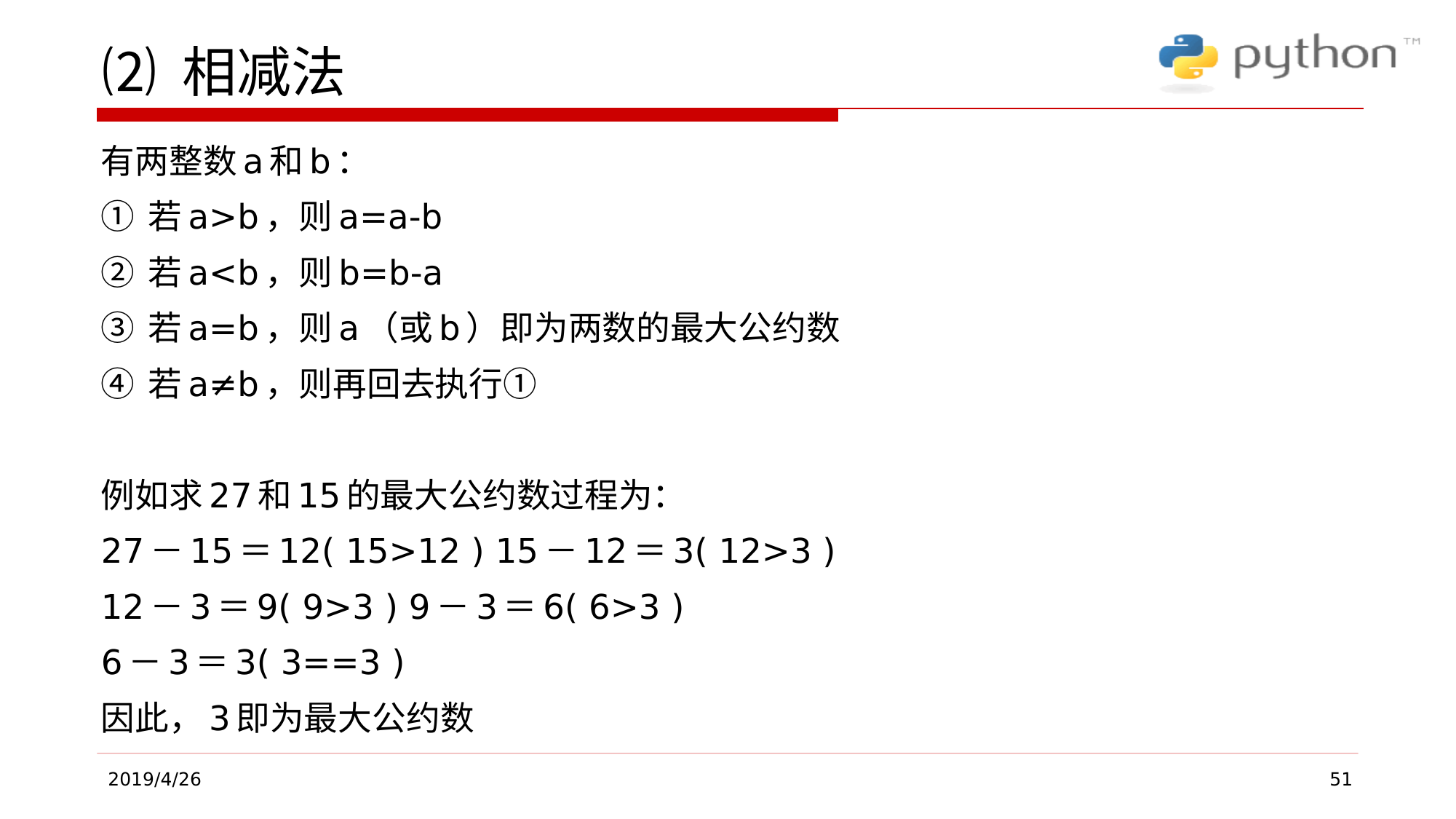

# ⑵ 相减法
有两整数a和b：
① 若a>b，则a=a-b
② 若a<b，则b=b-a
③ 若a=b，则a（或b）即为两数的最大公约数
④ 若a≠b，则再回去执行①

例如求27和15的最大公约数过程为：
27－15＝12( 15>12 ) 15－12＝3( 12>3 )
12－3＝9( 9>3 ) 9－3＝6( 6>3 )
6－3＝3( 3==3 )
因此，3即为最大公约数
51
2019/4/26